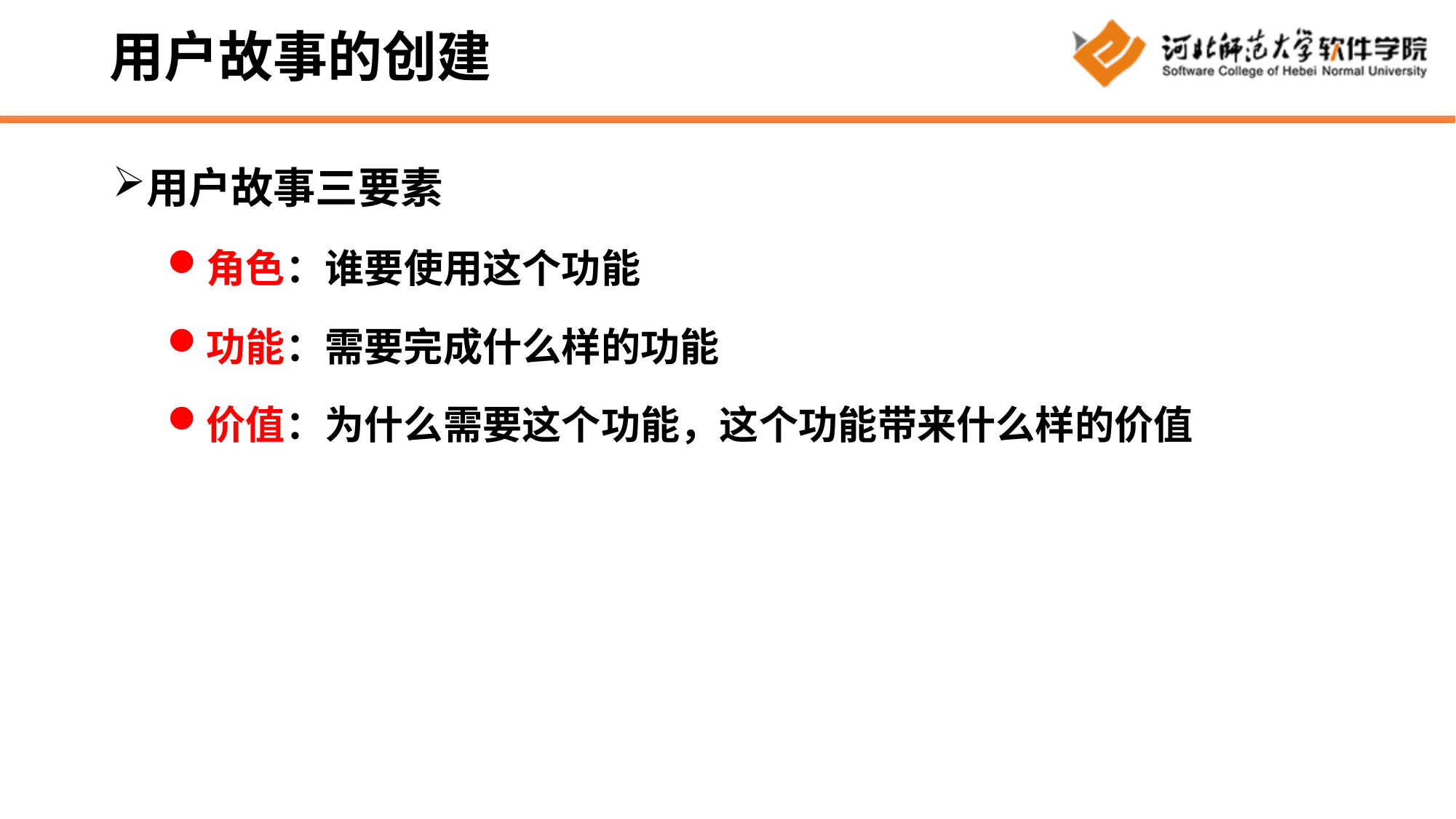

# 用户故事的创建
用户故事三要素
角色：谁要使用这个功能
功能：需要完成什么样的功能
价值：为什么需要这个功能，这个功能带来什么样的价值